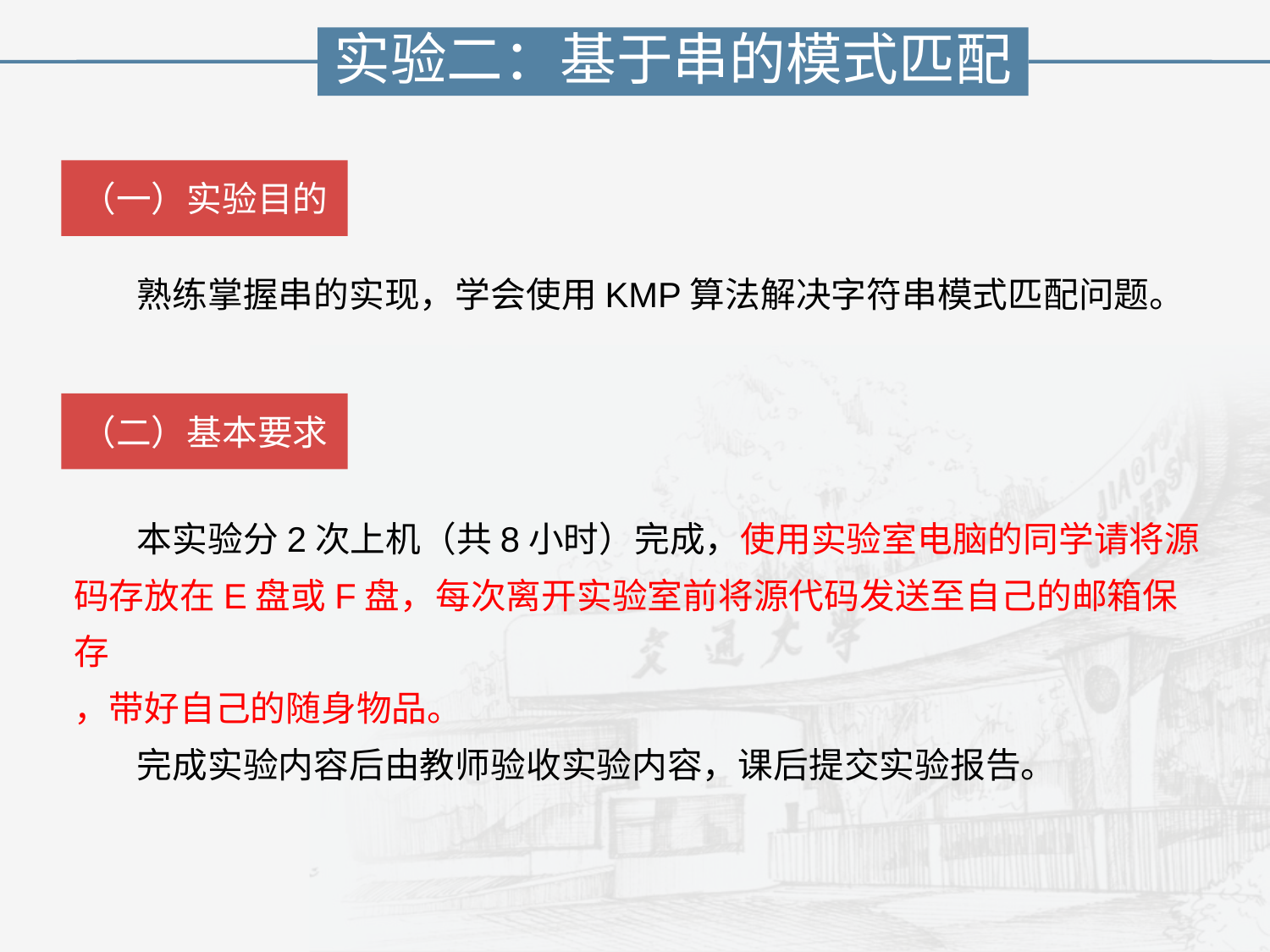

实验二：基于串的模式匹配
（一）实验目的
       熟练掌握串的实现，学会使用KMP算法解决字符串模式匹配问题。

（二）基本要求
       本实验分2次上机（共8小时）完成，使用实验室电脑的同学请将源码存放在E盘或F盘，每次离开实验室前将源代码发送至自己的邮箱保存
，带好自己的随身物品。
       完成实验内容后由教师验收实验内容，课后提交实验报告。